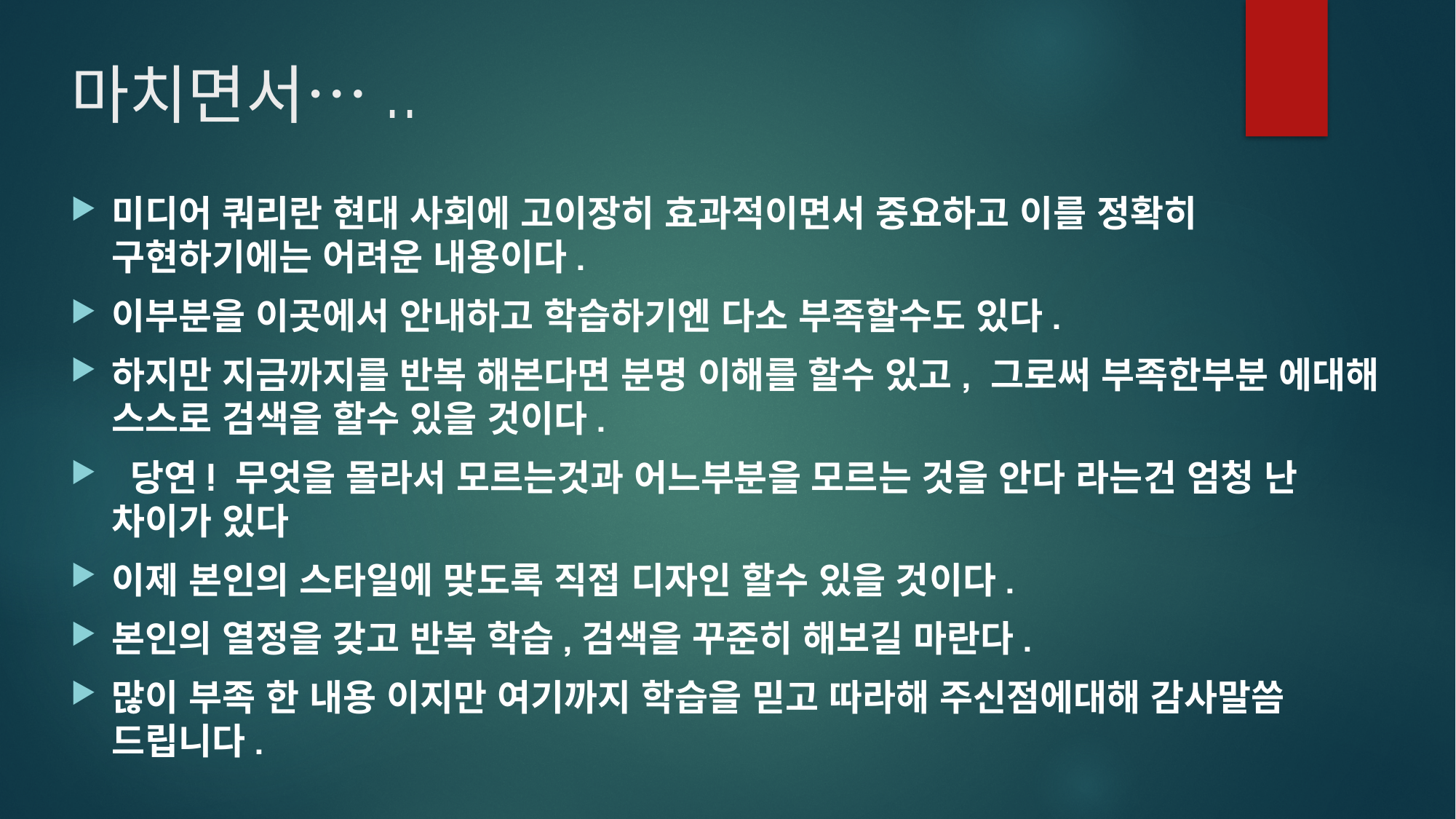

# 마치면서…..
미디어 쿼리란 현대 사회에 고이장히 효과적이면서 중요하고 이를 정확히 구현하기에는 어려운 내용이다.
이부분을 이곳에서 안내하고 학습하기엔 다소 부족할수도 있다.
하지만 지금까지를 반복 해본다면 분명 이해를 할수 있고, 그로써 부족한부분 에대해 스스로 검색을 할수 있을 것이다.
 당연! 무엇을 몰라서 모르는것과 어느부분을 모르는 것을 안다 라는건 엄청 난 차이가 있다
이제 본인의 스타일에 맞도록 직접 디자인 할수 있을 것이다.
본인의 열정을 갖고 반복 학습,검색을 꾸준히 해보길 마란다.
많이 부족 한 내용 이지만 여기까지 학습을 믿고 따라해 주신점에대해 감사말씀 드립니다.